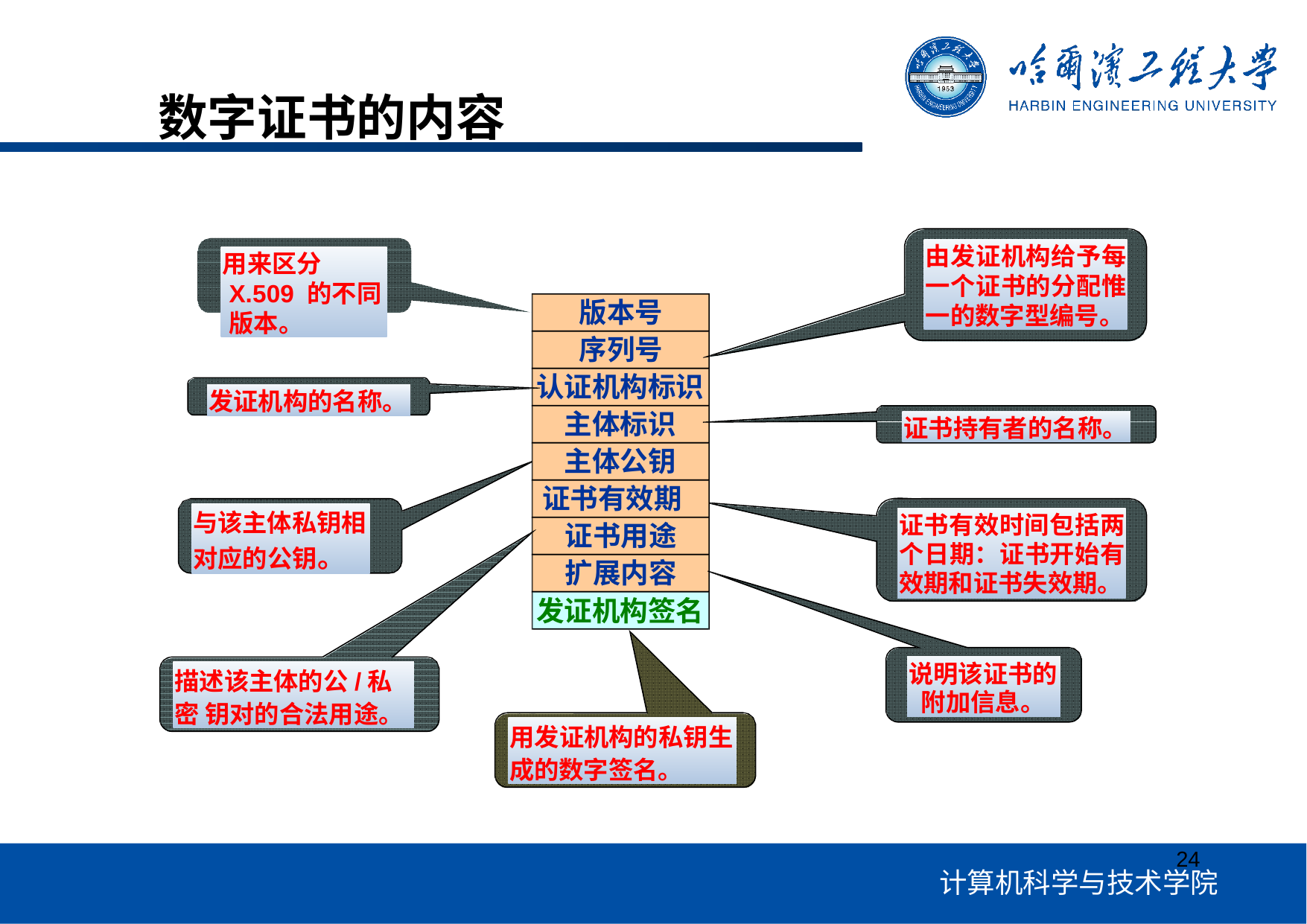

# 数字证书的内容

由发证机构给予每 一个证书的分配惟 一的数字型编号。
用来区分X.509 的不同版本。
版本号 序列号
认证机构标识 主体标识 主体公钥
证书有效期 证书用途 扩展内容

发证机构的名称。

证书持有者的名称。

与该主体私钥相 对应的公钥。
证书有效时间包括两 个日期：证书开始有 效期和证书失效期。

发证机构签名

说明该证书的 附加信息。
描述该主体的公/私密 钥对的合法用途。
用发证机构的私钥生 成的数字签名。
24